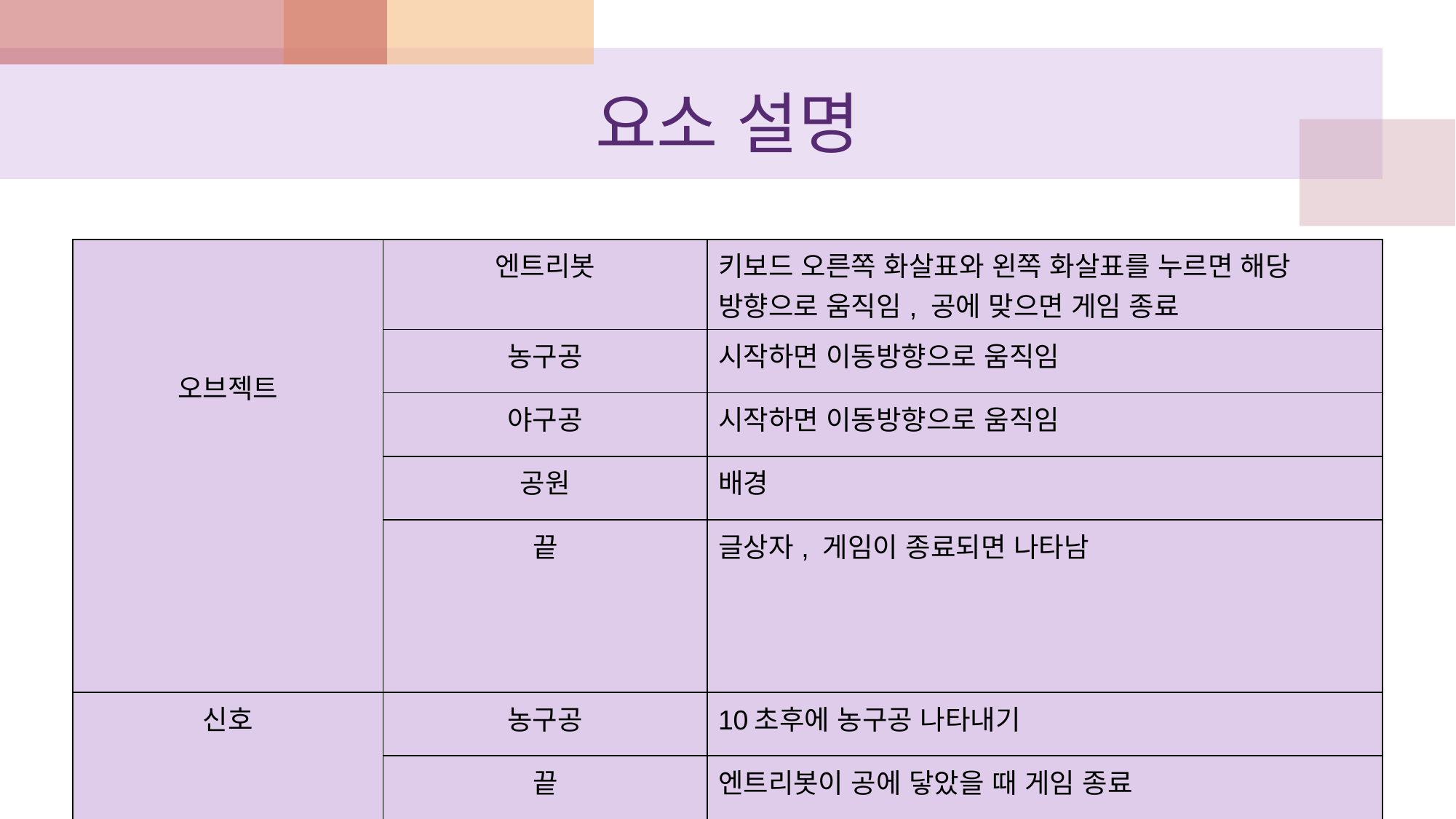

# 요소 설명
| 오브젝트 | 엔트리봇 | 키보드 오른쪽 화살표와 왼쪽 화살표를 누르면 해당 방향으로 움직임, 공에 맞으면 게임 종료 |
| --- | --- | --- |
|  | 농구공 | 시작하면 이동방향으로 움직임 |
|  | 야구공 | 시작하면 이동방향으로 움직임 |
|  | 공원 | 배경 |
|  | 끝 | 글상자, 게임이 종료되면 나타남 |
| 신호 | 농구공 | 10초후에 농구공 나타내기 |
|  | 끝 | 엔트리봇이 공에 닿았을 때 게임 종료 |